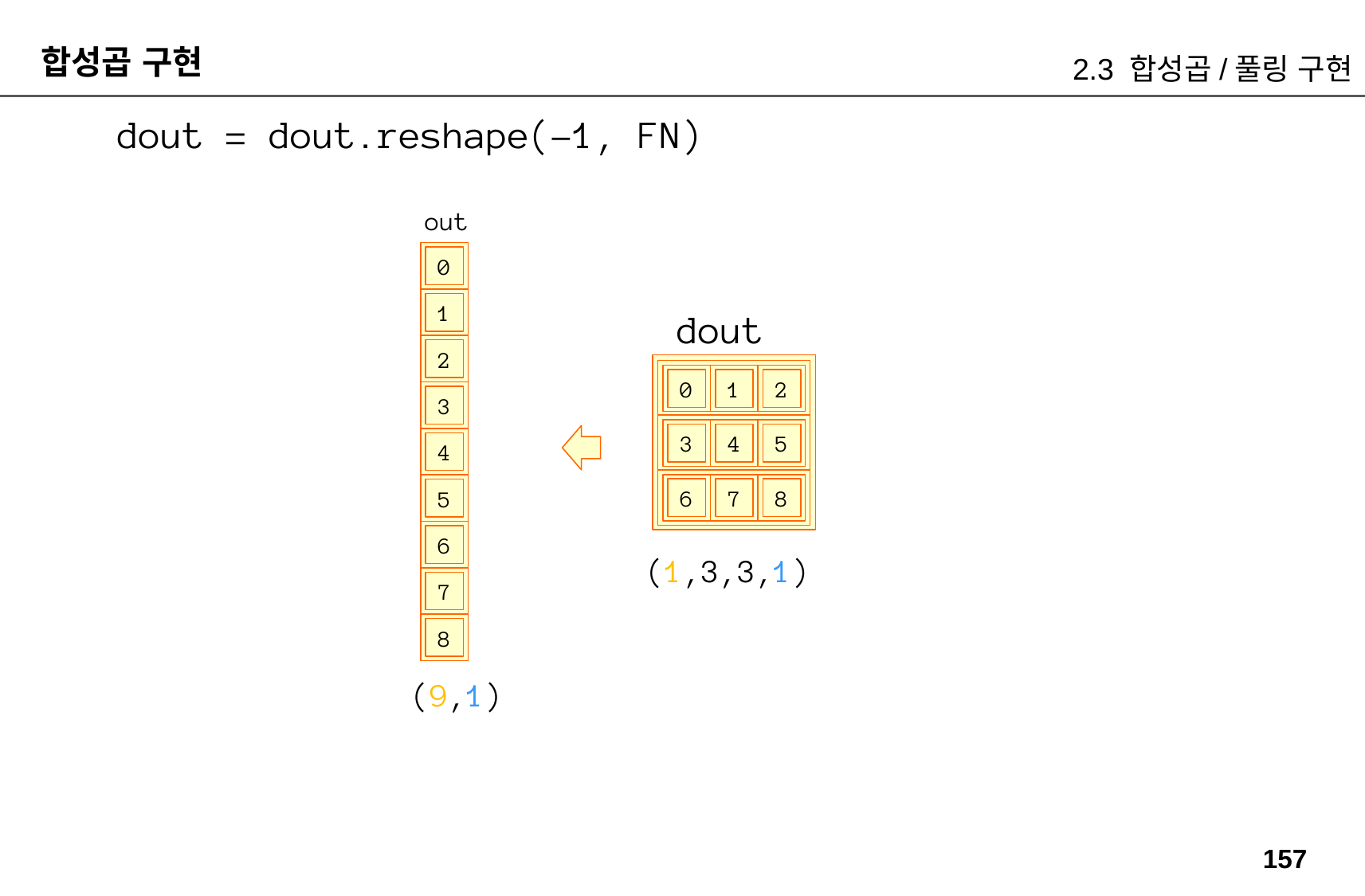

합성곱 구현
2.3 합성곱/풀링 구현
dout = dout.reshape(-1, FN)

out

0

1
dout

2

0
1
2

3

3
4
5

4

6
7
8
5

6
(1,3,3,1)

7

8
(9,1)